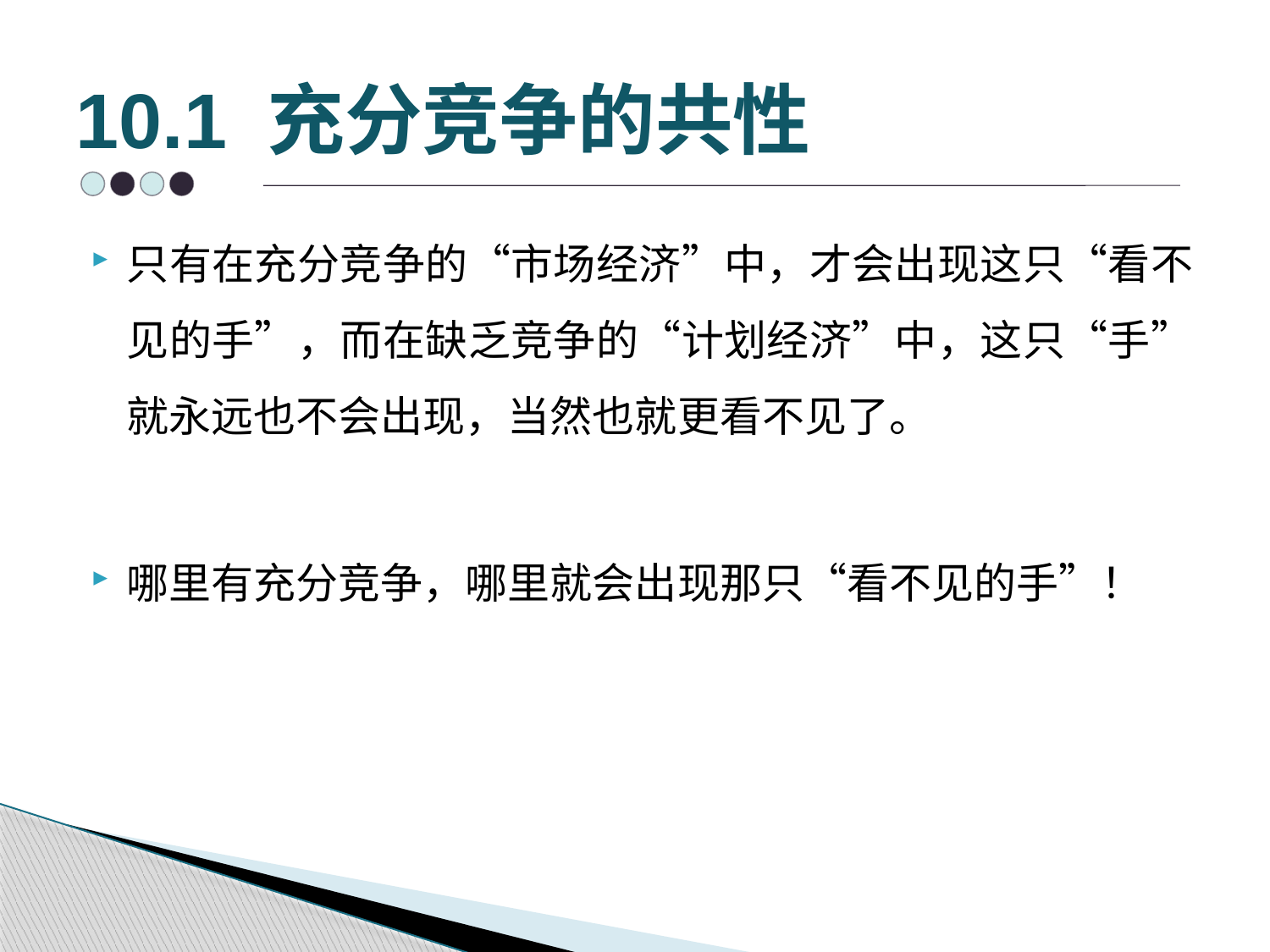

# 10.1 充分竞争的共性

只有在充分竞争的“市场经济”中，才会出现这只“看不见的手”，而在缺乏竞争的“计划经济”中，这只“手”就永远也不会出现，当然也就更看不见了。

哪里有充分竞争，哪里就会出现那只“看不见的手”！